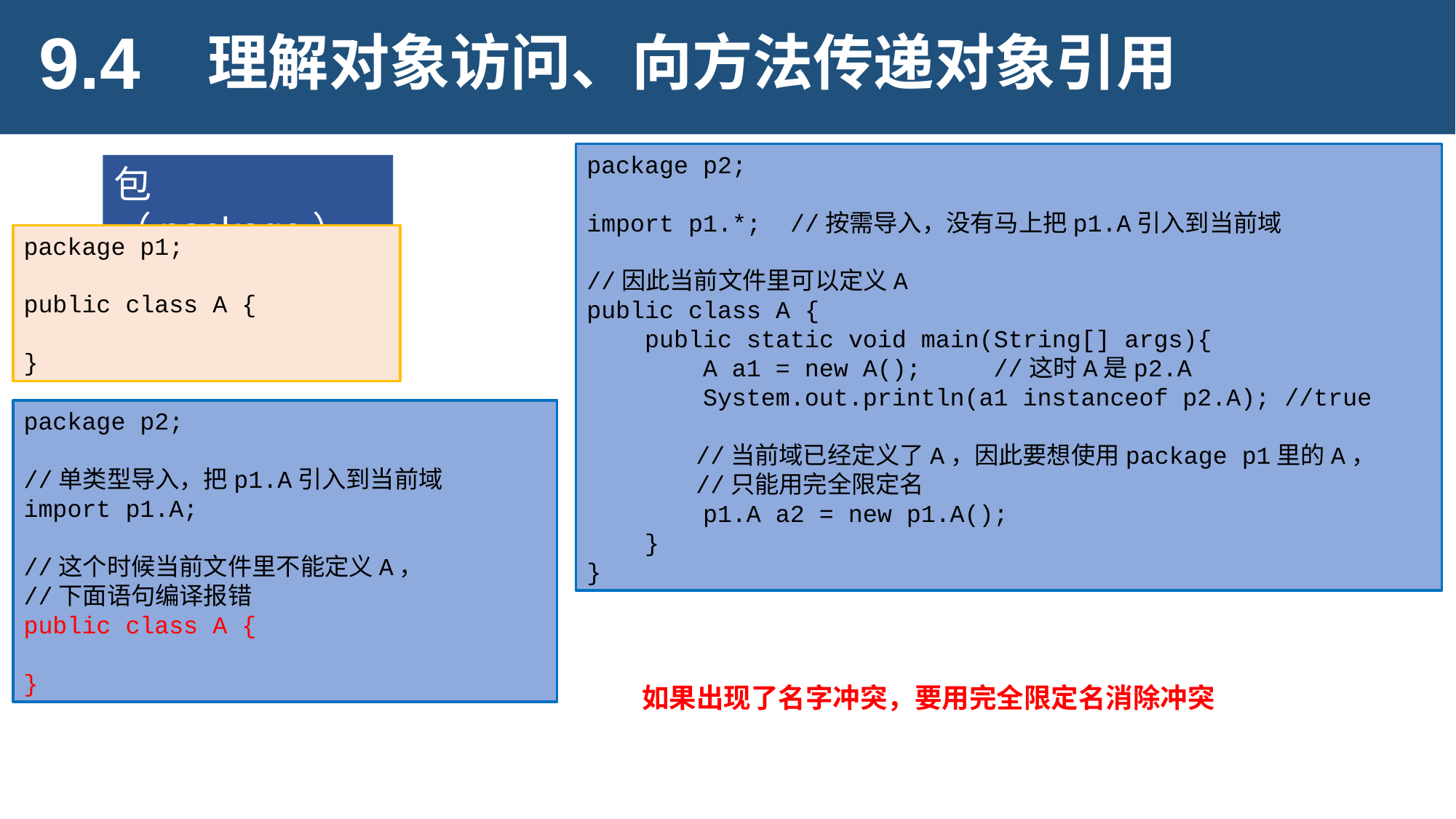

9.4
理解对象访问、向方法传递对象引用
package p2;

import p1.*;  //按需导入，没有马上把p1.A引入到当前域

//因此当前文件里可以定义A
public class A {
    public static void main(String[] args){
        A a1 = new A();     //这时A是p2.A
        System.out.println(a1 instanceof p2.A); //true

	//当前域已经定义了A，因此要想使用package p1里的A，
	//只能用完全限定名
        p1.A a2 = new p1.A();
    }
}
包（package）
package p1;

public class A {

}
package p2;

//单类型导入，把p1.A引入到当前域
import p1.A;

//这个时候当前文件里不能定义A，
//下面语句编译报错
public class A {

}
如果出现了名字冲突，要用完全限定名消除冲突